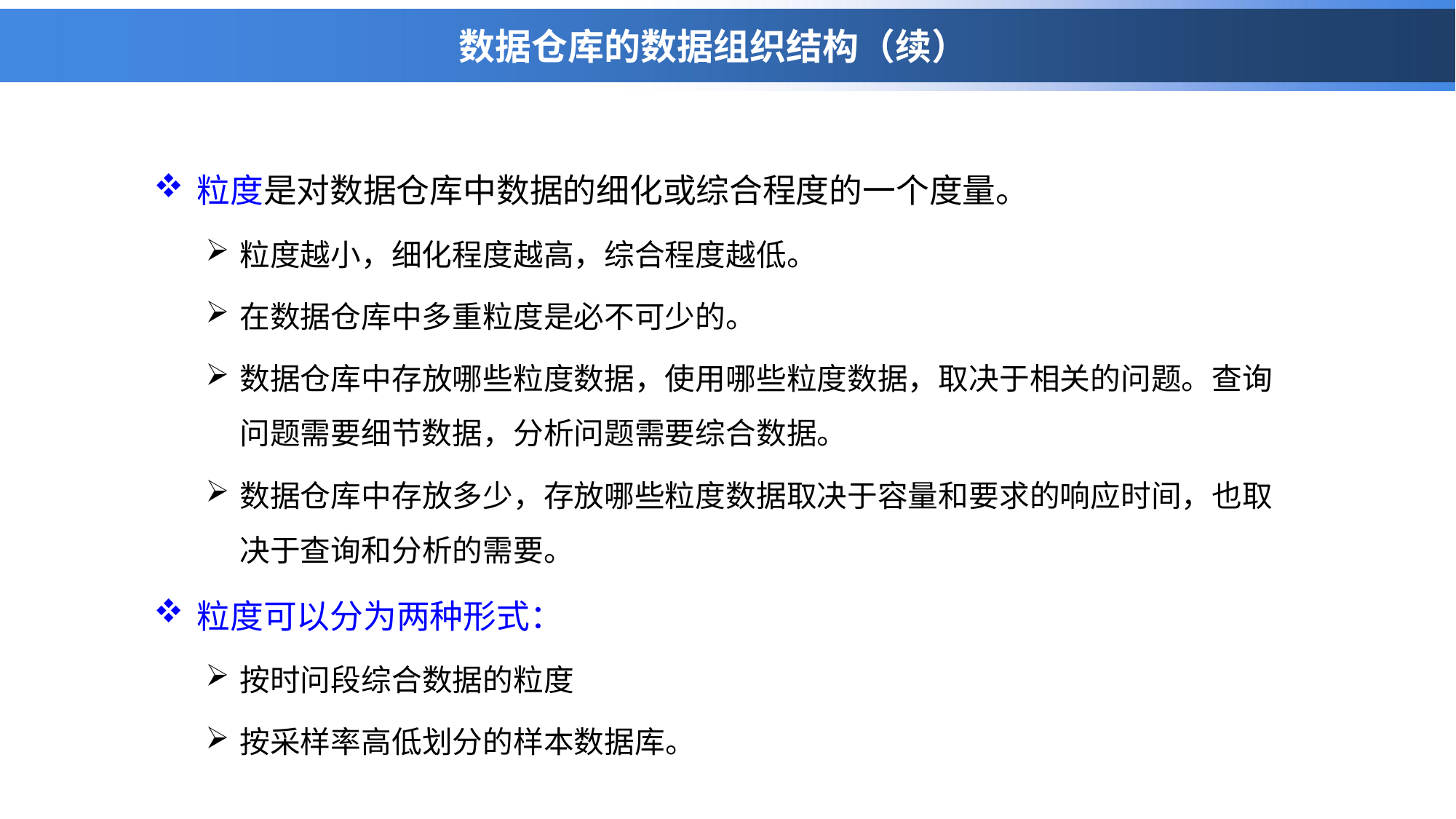

# 数据仓库的数据组织结构（续）
粒度是对数据仓库中数据的细化或综合程度的一个度量。
粒度越小，细化程度越高，综合程度越低。
在数据仓库中多重粒度是必不可少的。
数据仓库中存放哪些粒度数据，使用哪些粒度数据，取决于相关的问题。查询问题需要细节数据，分析问题需要综合数据。
数据仓库中存放多少，存放哪些粒度数据取决于容量和要求的响应时间，也取决于查询和分析的需要。
粒度可以分为两种形式：
按时问段综合数据的粒度
按采样率高低划分的样本数据库。